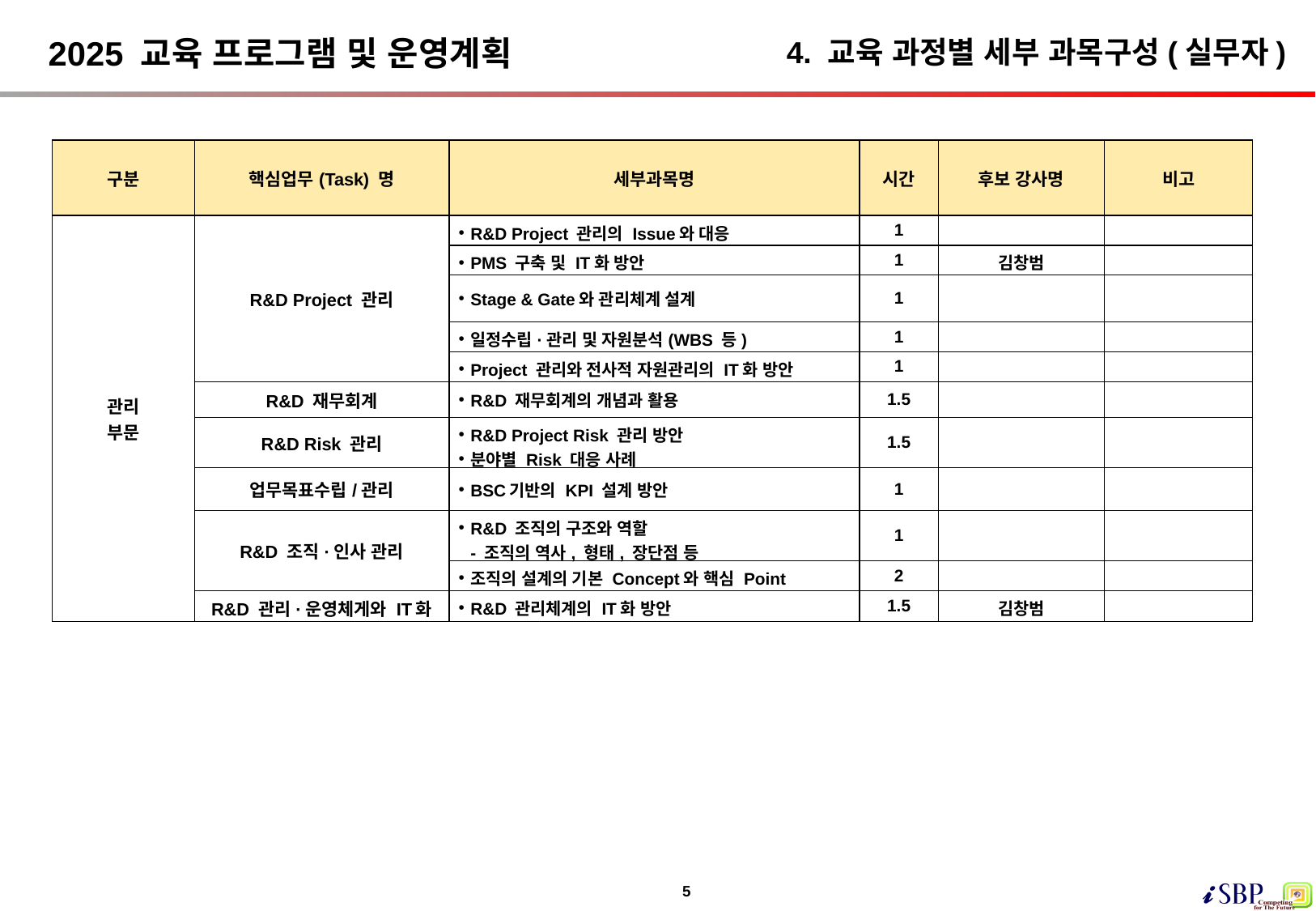

2025 교육 프로그램 및 운영계획
# 4. 교육 과정별 세부 과목구성(실무자)
| 구분 | 핵심업무(Task) 명 | 세부과목명 | 시간 | 후보 강사명 | 비고 |
| --- | --- | --- | --- | --- | --- |
| 관리 부문 | R&D Project 관리 | R&D Project 관리의 Issue와 대응 | 1 |  |  |
|  |  | PMS 구축 및 IT화 방안 | 1 | 김창범 |  |
|  |  | Stage & Gate와 관리체계 설계 | 1 |  |  |
|  |  | 일정수립·관리 및 자원분석(WBS 등) | 1 |  |  |
|  |  | Project 관리와 전사적 자원관리의 IT화 방안 | 1 |  |  |
|  | R&D 재무회계 | R&D 재무회계의 개념과 활용 | 1.5 |  |  |
|  | R&D Risk 관리 | R&D Project Risk 관리 방안 분야별 Risk 대응 사례 | 1.5 |  |  |
|  | 업무목표수립/관리 | BSC기반의 KPI 설계 방안 | 1 |  |  |
|  | R&D 조직·인사 관리 | R&D 조직의 구조와 역할 - 조직의 역사, 형태, 장단점 등 | 1 |  |  |
|  |  | 조직의 설계의 기본 Concept와 핵심 Point | 2 |  |  |
|  | R&D 관리·운영체게와 IT화 | R&D 관리체계의 IT화 방안 | 1.5 | 김창범 |  |
5